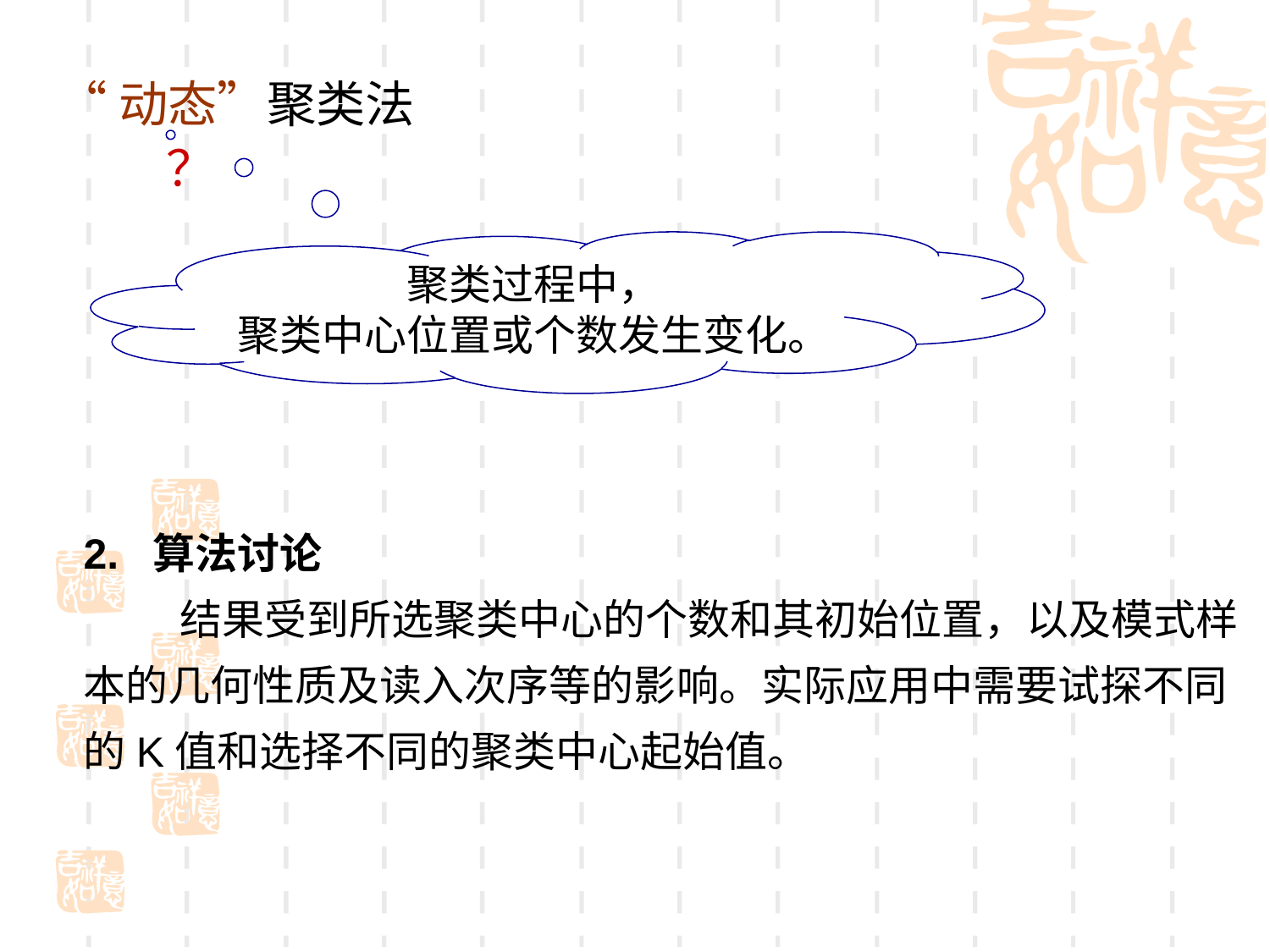

“动态”聚类法
？
聚类过程中，
聚类中心位置或个数发生变化。
2.  算法讨论
         结果受到所选聚类中心的个数和其初始位置，以及模式样
本的几何性质及读入次序等的影响。实际应用中需要试探不同
的K值和选择不同的聚类中心起始值。